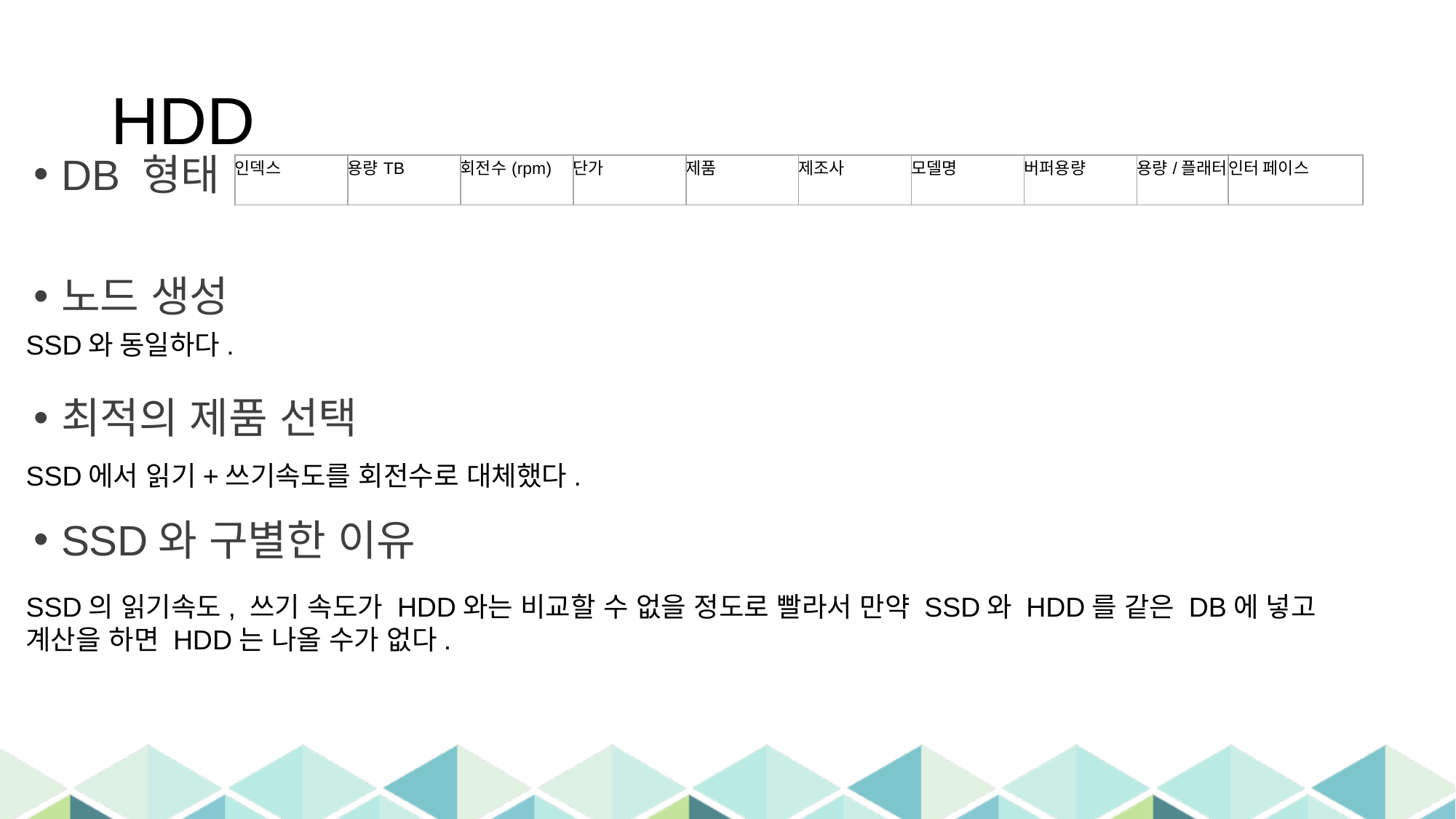

# HDD
DB 형태

노드 생성

최적의 제품 선택

SSD와 구별한 이유

| 인덱스 | 용량TB | 회전수(rpm) | 단가 | 제품 | 제조사 | 모델명 | 버퍼용량 | 용량/플래터 | 인터 페이스 |
| --- | --- | --- | --- | --- | --- | --- | --- | --- | --- |

SSD와 동일하다.

SSD에서 읽기+쓰기속도를 회전수로 대체했다.

SSD의 읽기속도, 쓰기 속도가 HDD와는 비교할 수 없을 정도로 빨라서 만약 SSD와 HDD를 같은 DB에 넣고 계산을 하면 HDD는 나올 수가 없다.